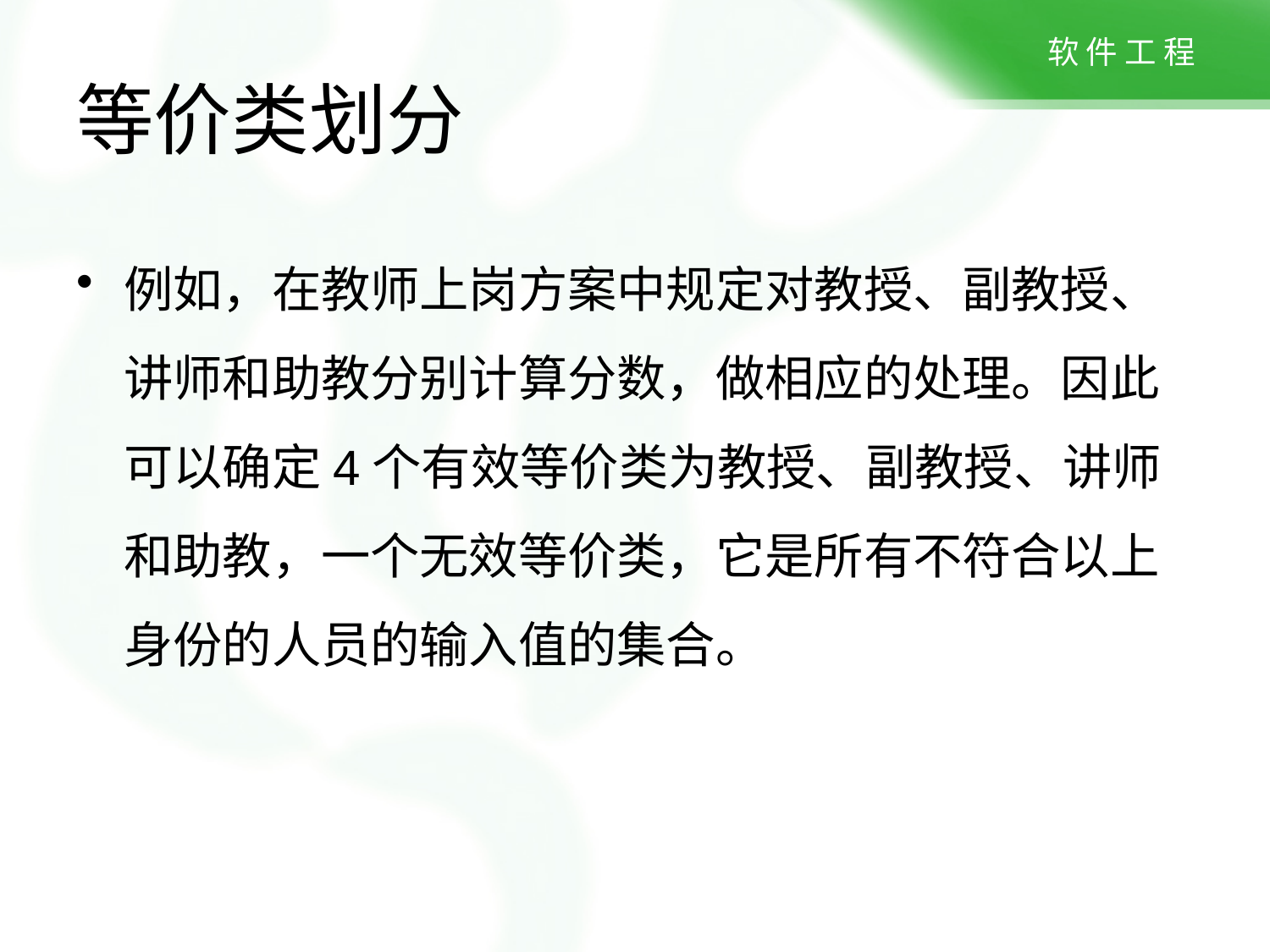

等价类划分
例如，在教师上岗方案中规定对教授、副教授、讲师和助教分别计算分数，做相应的处理。因此可以确定4个有效等价类为教授、副教授、讲师和助教，一个无效等价类，它是所有不符合以上身份的人员的输入值的集合。